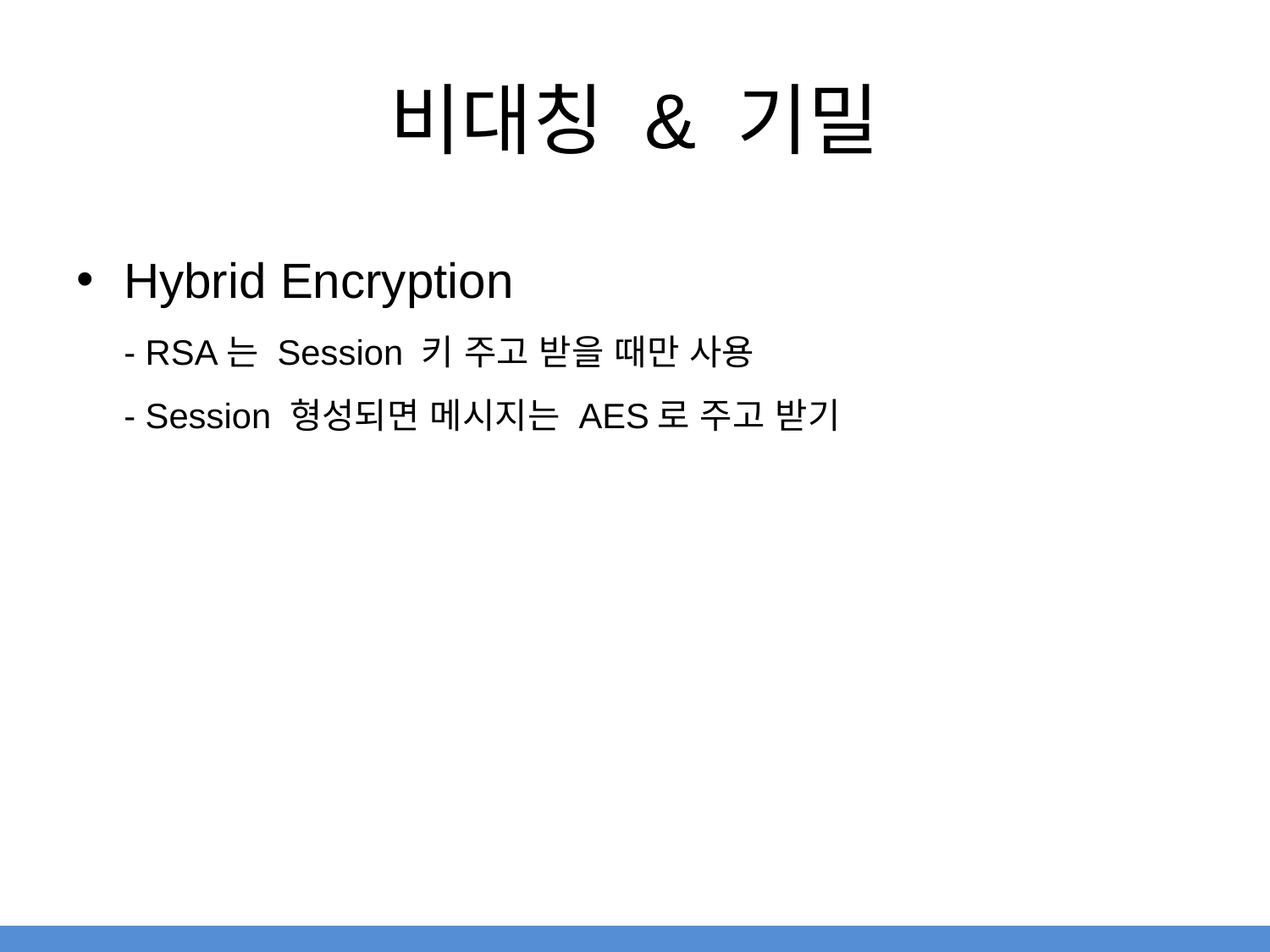

# 비대칭 & 기밀
Hybrid Encryption
- RSA는 Session 키 주고 받을 때만 사용
- Session 형성되면 메시지는 AES로 주고 받기